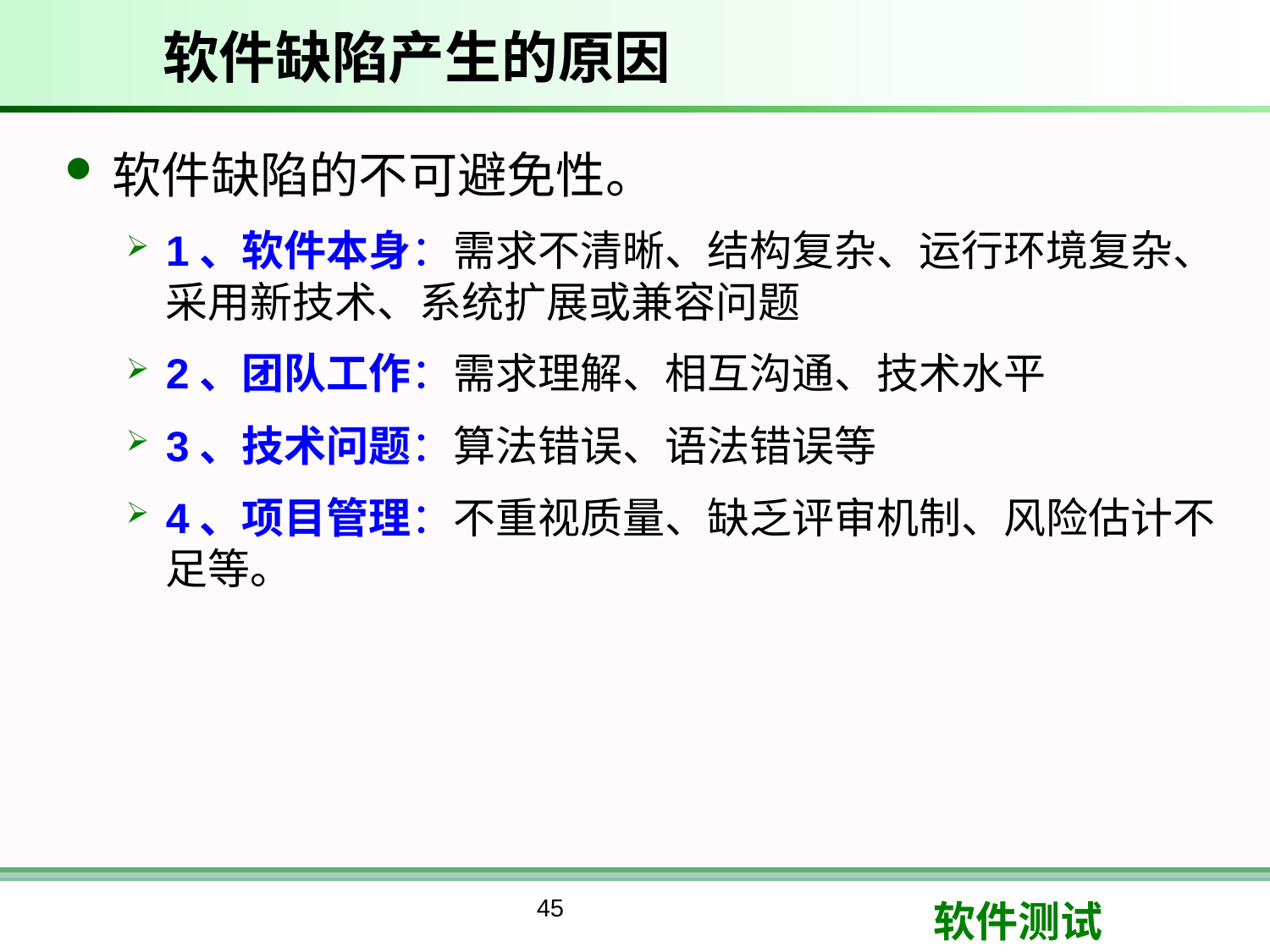

# 软件缺陷产生的原因
软件缺陷的不可避免性。
1、软件本身：需求不清晰、结构复杂、运行环境复杂、采用新技术、系统扩展或兼容问题
2、团队工作：需求理解、相互沟通、技术水平
3、技术问题：算法错误、语法错误等
4、项目管理：不重视质量、缺乏评审机制、风险估计不足等。

45